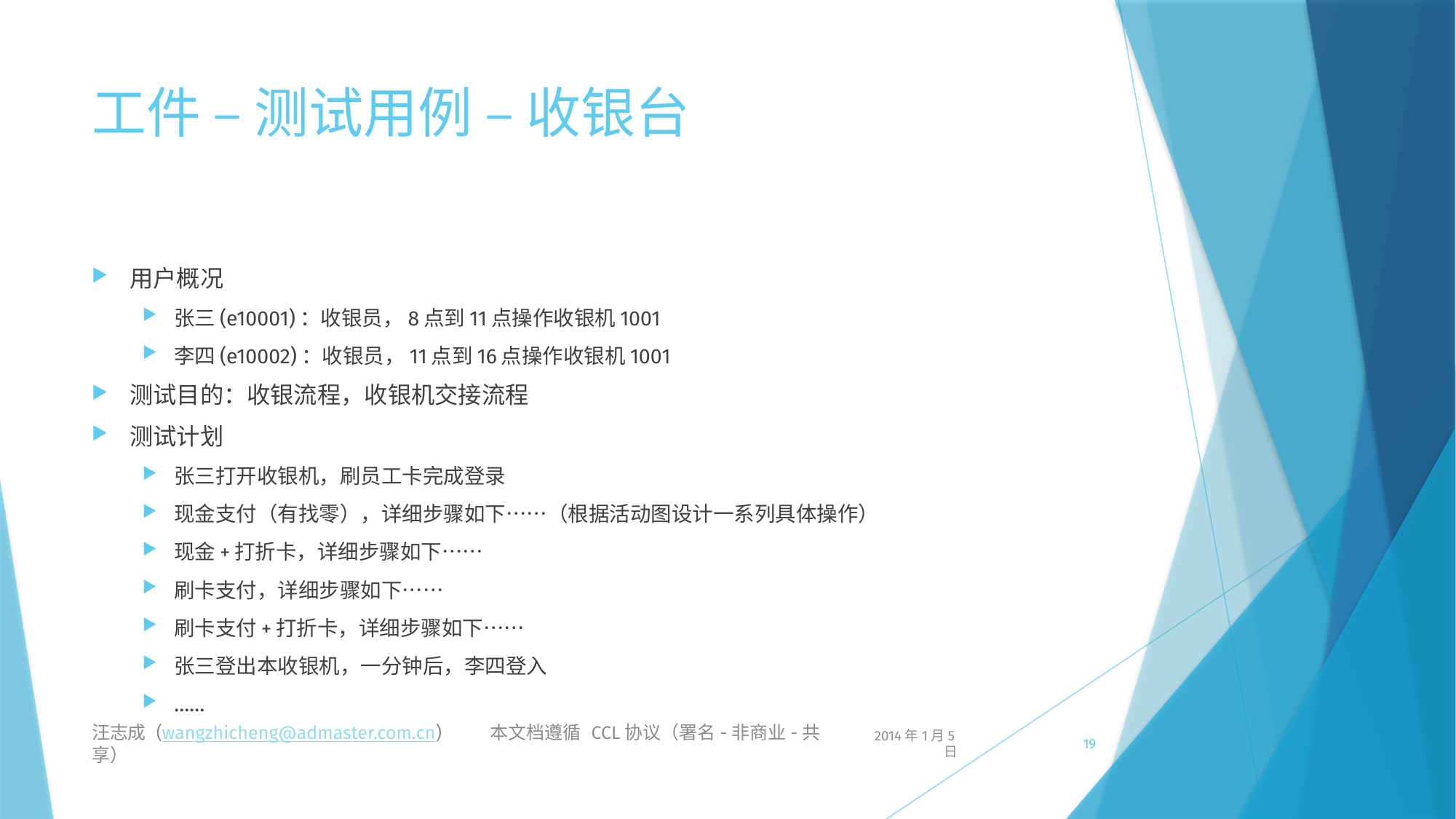

# 工件 – 测试用例 – 收银台
用户概况
张三(e10001)：收银员，8点到11点操作收银机1001
李四(e10002)：收银员，11点到16点操作收银机1001
测试目的：收银流程，收银机交接流程
测试计划
张三打开收银机，刷员工卡完成登录
现金支付（有找零），详细步骤如下……（根据活动图设计一系列具体操作）
现金+打折卡，详细步骤如下……
刷卡支付，详细步骤如下……
刷卡支付+打折卡，详细步骤如下……
张三登出本收银机，一分钟后，李四登入
……
汪志成 (wangzhicheng@admaster.com.cn)         本文档遵循 CCL协议（署名-非商业-共享）
2014年1月5日
19